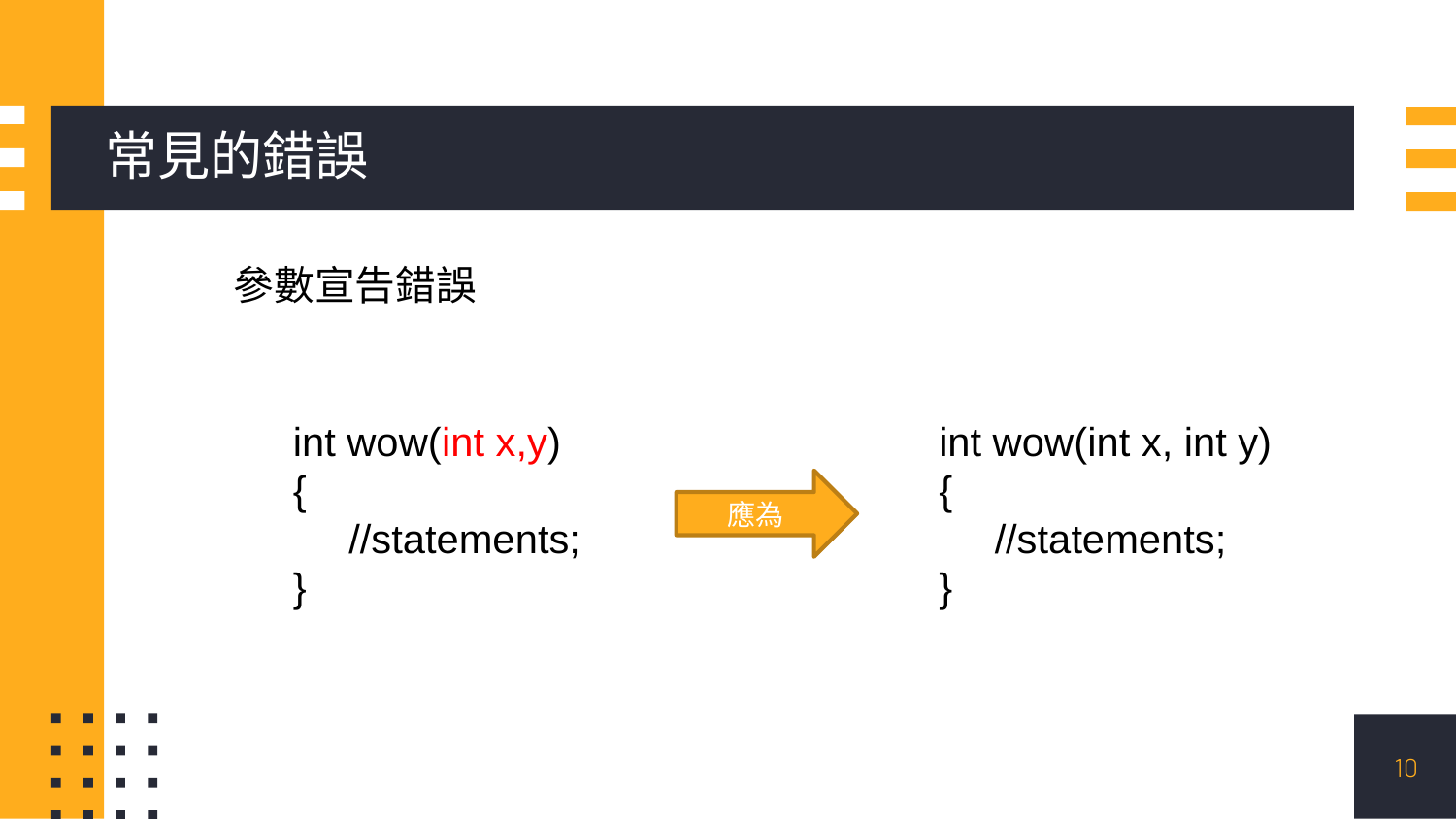

# 常見的錯誤
參數宣告錯誤
int wow(int x, int y)
{
     //statements;
}
int wow(int x,y)
{
     //statements;
}
應為
10